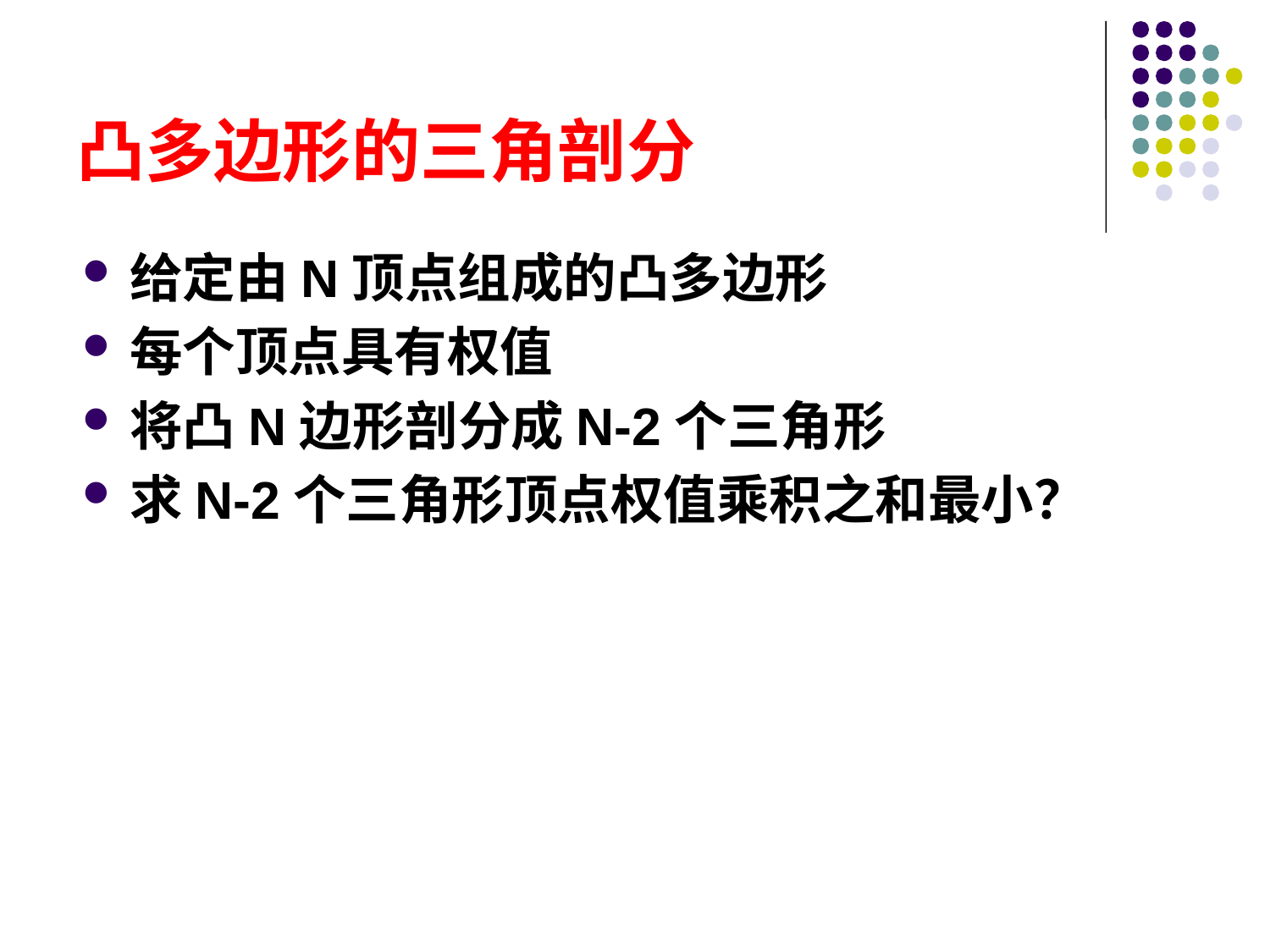

# 凸多边形的三角剖分
给定由N顶点组成的凸多边形
每个顶点具有权值
将凸N边形剖分成N-2个三角形
求N-2个三角形顶点权值乘积之和最小？